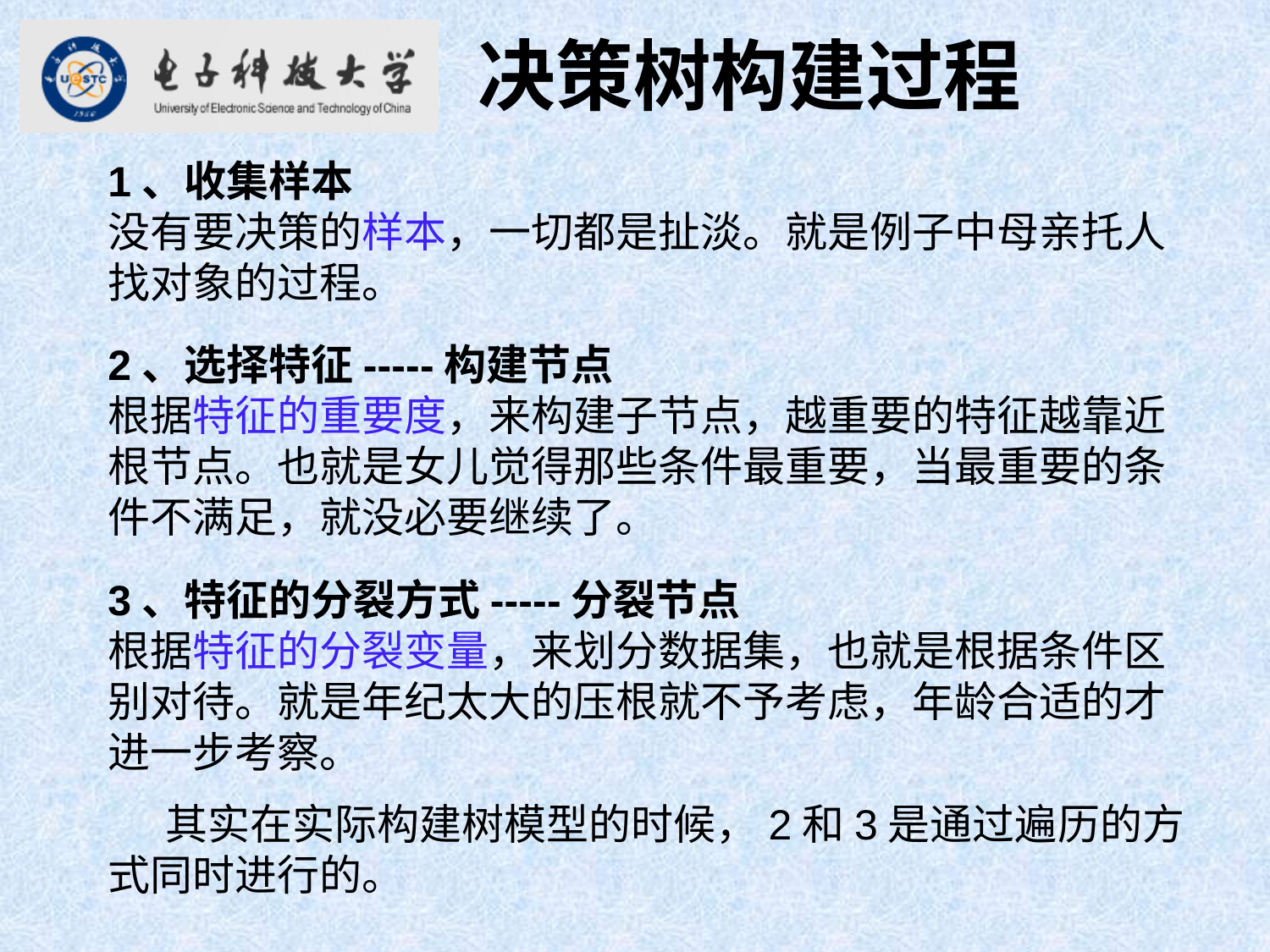

决策树构建过程
1、收集样本
没有要决策的样本，一切都是扯淡。就是例子中母亲托人找对象的过程。
2、选择特征-----构建节点
根据特征的重要度，来构建子节点，越重要的特征越靠近根节点。也就是女儿觉得那些条件最重要，当最重要的条件不满足，就没必要继续了。
3、特征的分裂方式-----分裂节点
根据特征的分裂变量，来划分数据集，也就是根据条件区别对待。就是年纪太大的压根就不予考虑，年龄合适的才进一步考察。
     其实在实际构建树模型的时候，2和3是通过遍历的方式同时进行的。